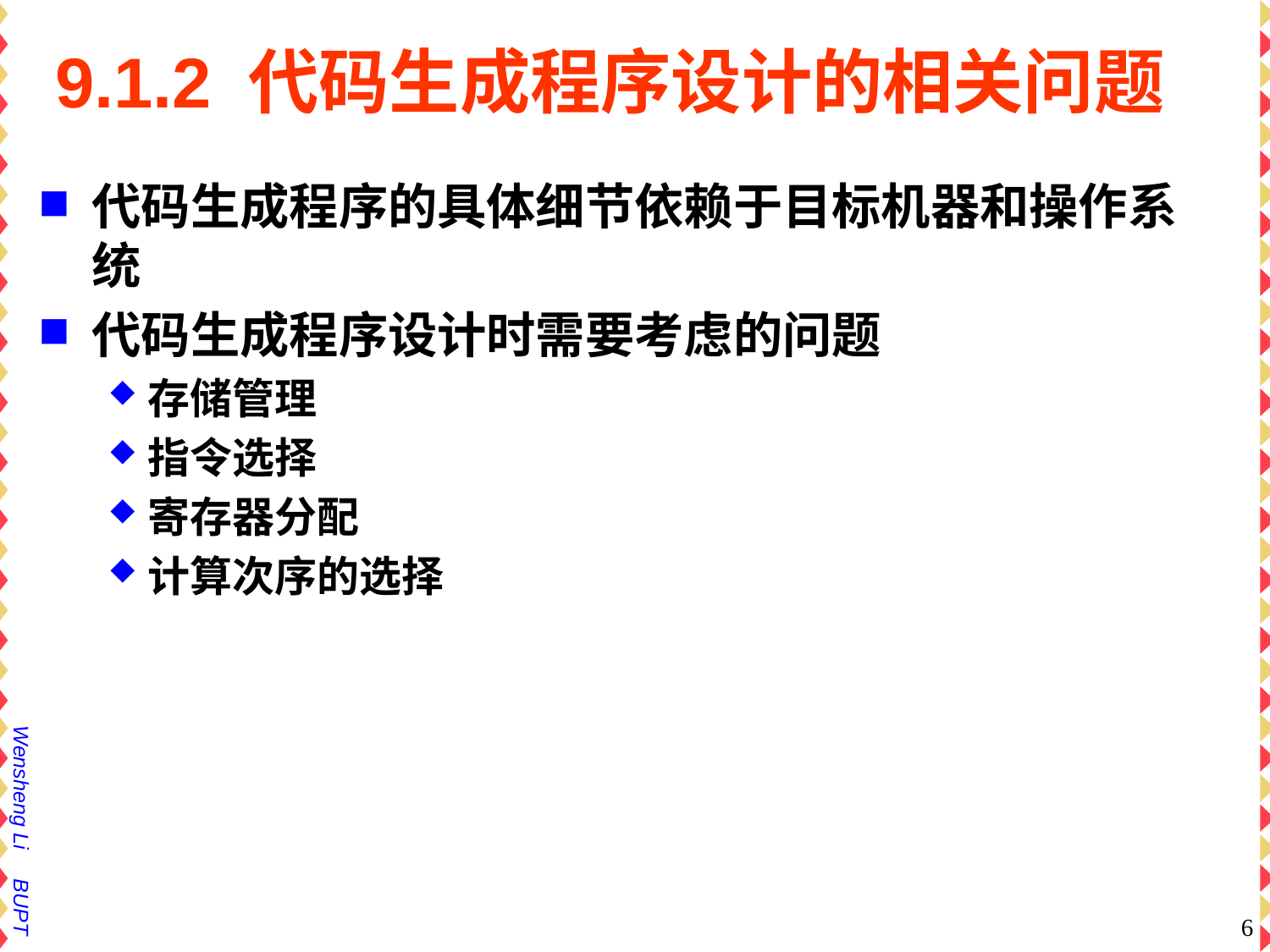

# 9.1.2 代码生成程序设计的相关问题
代码生成程序的具体细节依赖于目标机器和操作系统
代码生成程序设计时需要考虑的问题
存储管理
指令选择
寄存器分配
计算次序的选择
6